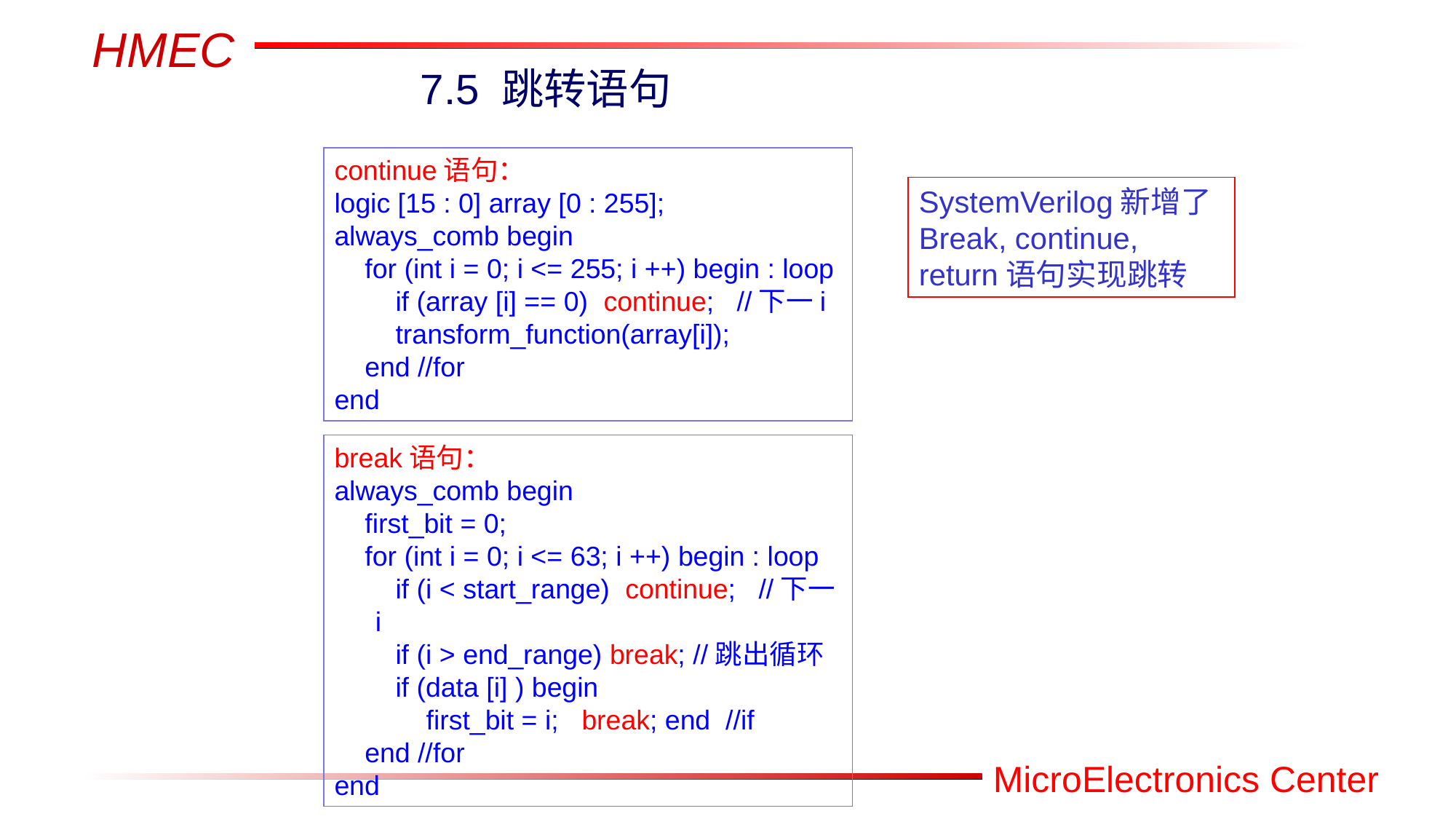

7.5 跳转语句
continue语句：
logic [15 : 0] array [0 : 255];
always_comb begin
    for (int i = 0; i <= 255; i ++) begin : loop
        if (array [i] == 0)  continue;   //下一i
        transform_function(array[i]);
    end //for
end
SystemVerilog新增了Break, continue, return语句实现跳转
break语句：
always_comb begin
    first_bit = 0;
    for (int i = 0; i <= 63; i ++) begin : loop
        if (i < start_range)  continue;   //下一i
        if (i > end_range) break; //跳出循环
        if (data [i] ) begin
            first_bit = i;   break; end  //if
    end //for
end